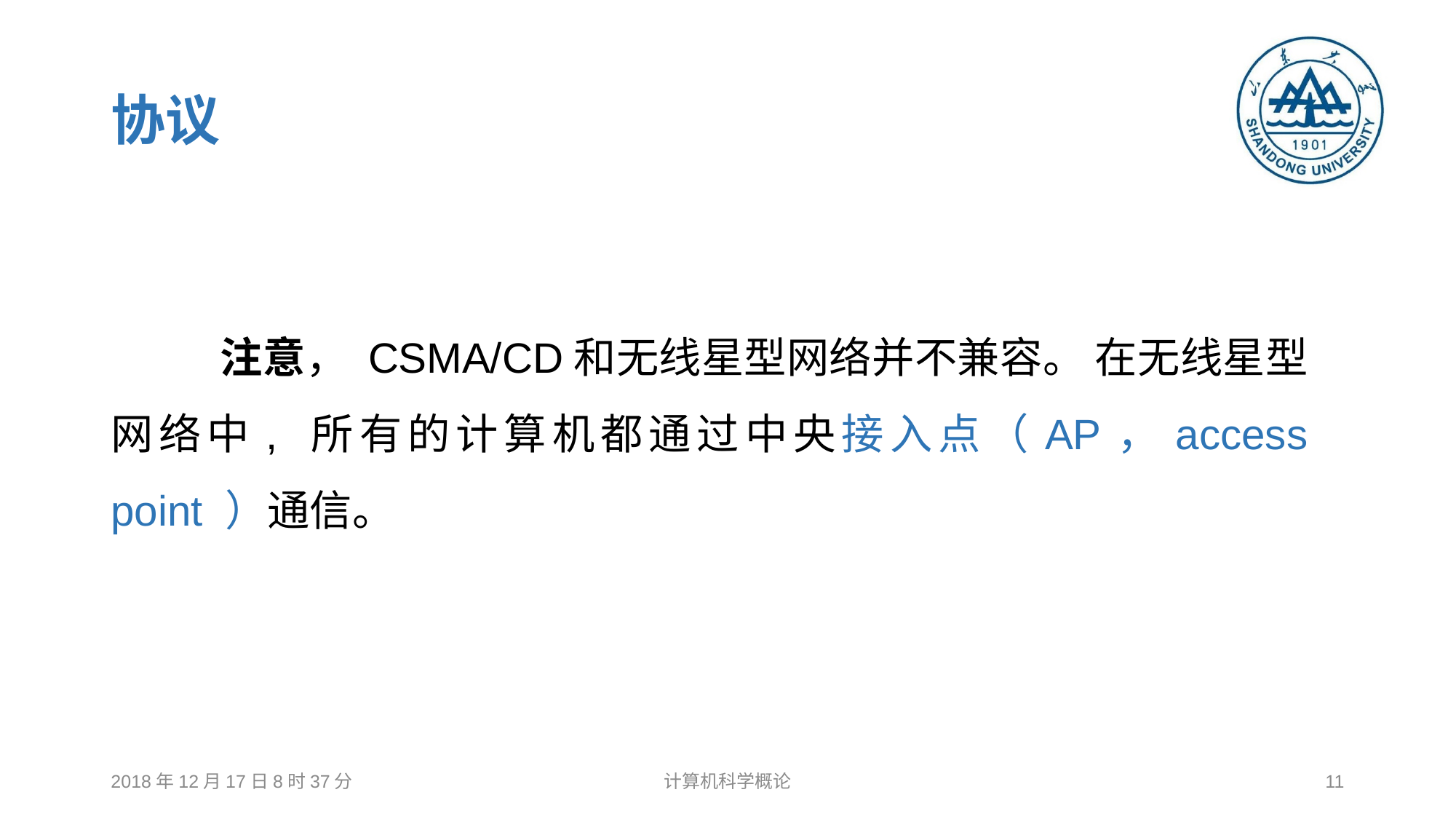

# 协议
	注意， CSMA/CD和无线星型网络并不兼容。 在无线星型网络中, 所有的计算机都通过中央接入点（AP，access point ）通信。
2018年12月17日8时37分
计算机科学概论
11